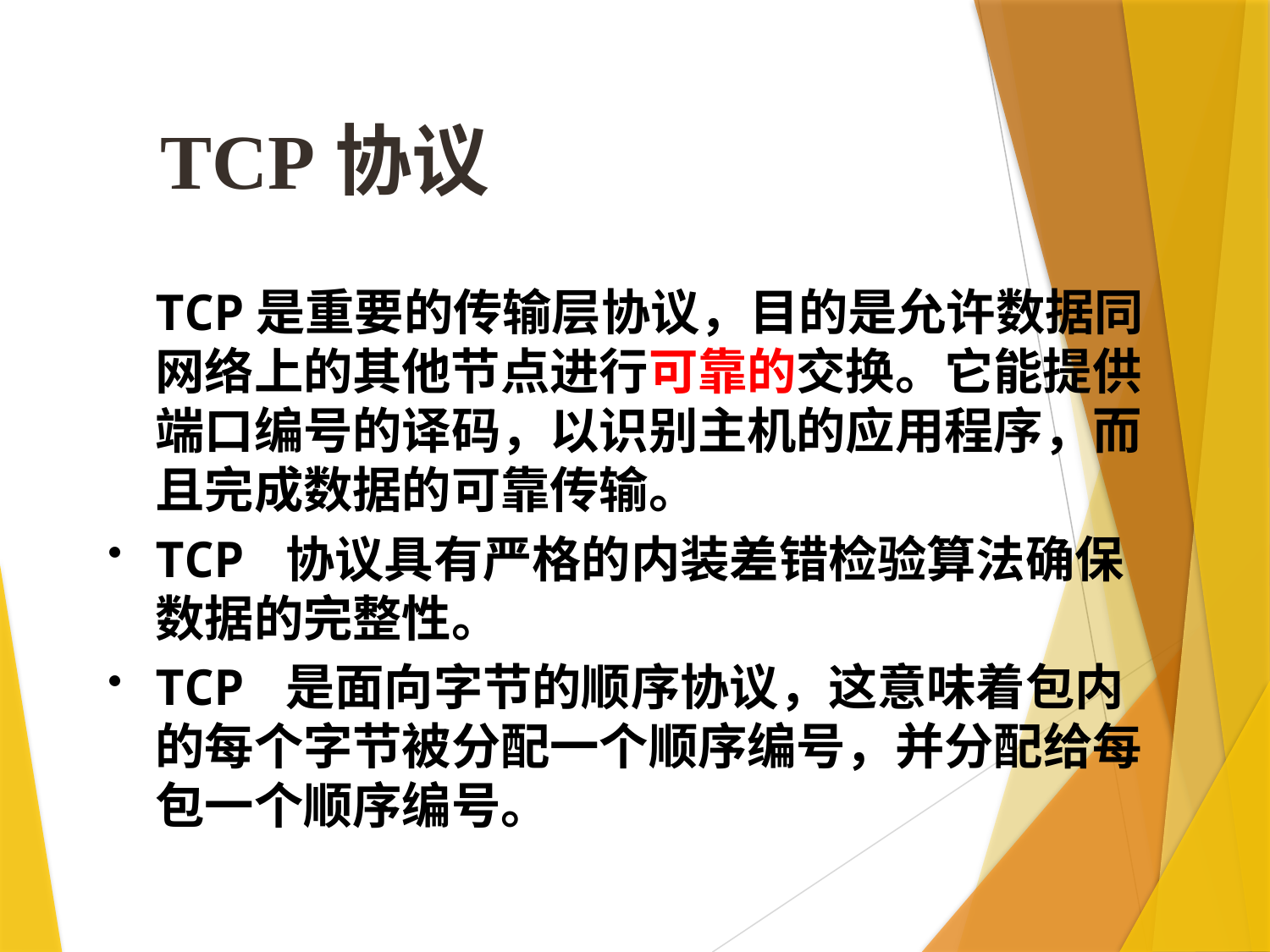

TCP协议
	TCP是重要的传输层协议，目的是允许数据同网络上的其他节点进行可靠的交换。它能提供端口编号的译码，以识别主机的应用程序，而且完成数据的可靠传输。
TCP 协议具有严格的内装差错检验算法确保数据的完整性。
TCP 是面向字节的顺序协议，这意味着包内的每个字节被分配一个顺序编号，并分配给每包一个顺序编号。